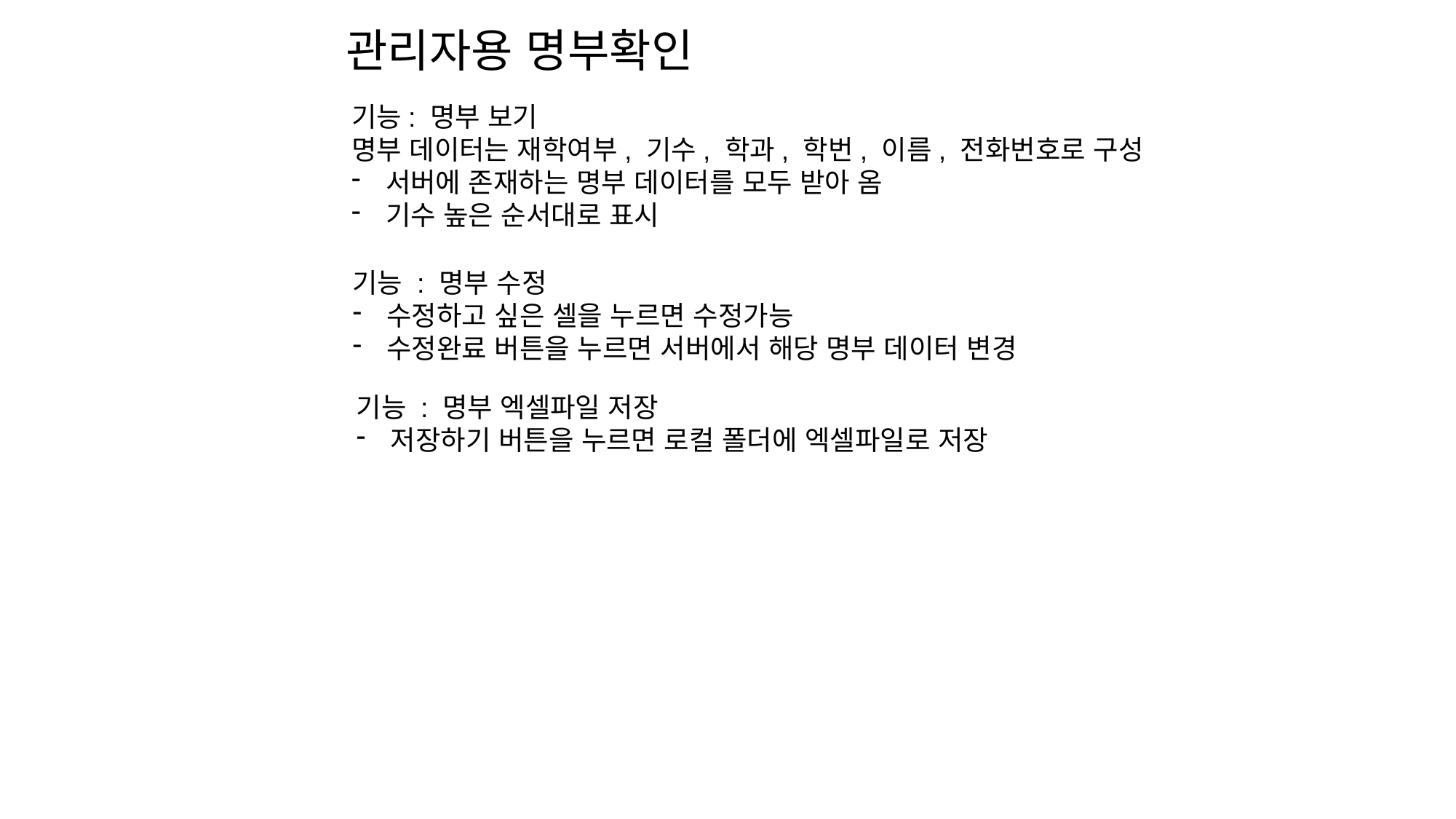

관리자용 명부확인
기능: 명부 보기
명부 데이터는 재학여부, 기수, 학과, 학번, 이름, 전화번호로 구성
서버에 존재하는 명부 데이터를 모두 받아 옴
기수 높은 순서대로 표시
기능 : 명부 수정
수정하고 싶은 셀을 누르면 수정가능
수정완료 버튼을 누르면 서버에서 해당 명부 데이터 변경
기능 : 명부 엑셀파일 저장
저장하기 버튼을 누르면 로컬 폴더에 엑셀파일로 저장